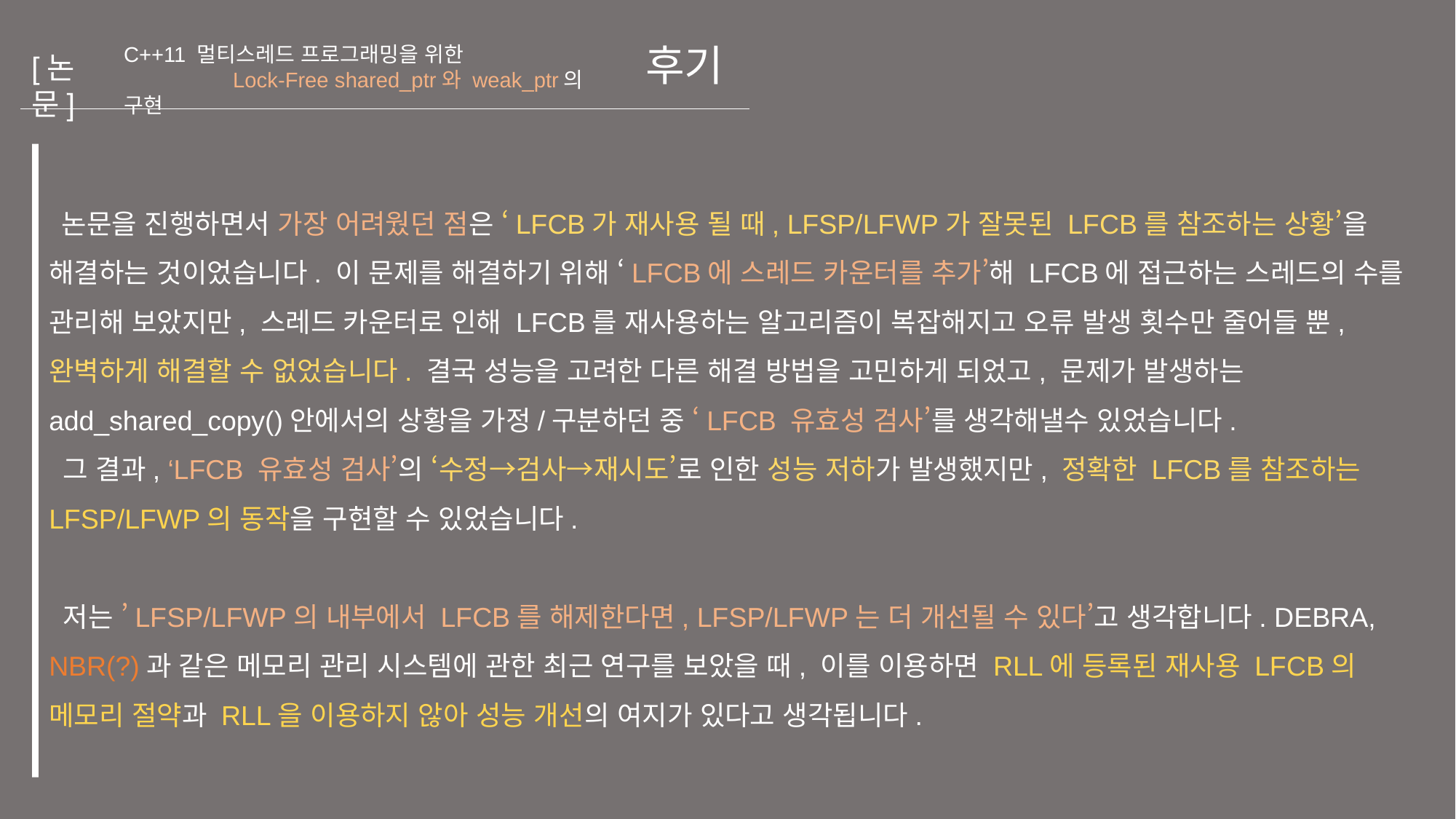

# 후기
C++11 멀티스레드 프로그래밍을 위한
	Lock-Free shared_ptr와 weak_ptr의 구현
[논문]
 논문을 진행하면서 가장 어려웠던 점은 ‘LFCB가 재사용 될 때, LFSP/LFWP가 잘못된 LFCB를 참조하는 상황’을 해결하는 것이었습니다. 이 문제를 해결하기 위해 ‘LFCB에 스레드 카운터를 추가’해 LFCB에 접근하는 스레드의 수를 관리해 보았지만, 스레드 카운터로 인해 LFCB를 재사용하는 알고리즘이 복잡해지고 오류 발생 횟수만 줄어들 뿐, 완벽하게 해결할 수 없었습니다. 결국 성능을 고려한 다른 해결 방법을 고민하게 되었고, 문제가 발생하는 add_shared_copy()안에서의 상황을 가정/구분하던 중 ‘LFCB 유효성 검사’를 생각해낼수 있었습니다.
 그 결과, ‘LFCB 유효성 검사’의 ‘수정→검사→재시도’로 인한 성능 저하가 발생했지만, 정확한 LFCB를 참조하는LFSP/LFWP의 동작을 구현할 수 있었습니다.

 저는 ’LFSP/LFWP의 내부에서 LFCB를 해제한다면, LFSP/LFWP는 더 개선될 수 있다’고 생각합니다. DEBRA, NBR(?)과 같은 메모리 관리 시스템에 관한 최근 연구를 보았을 때, 이를 이용하면 RLL에 등록된 재사용 LFCB의 메모리 절약과 RLL을 이용하지 않아 성능 개선의 여지가 있다고 생각됩니다.